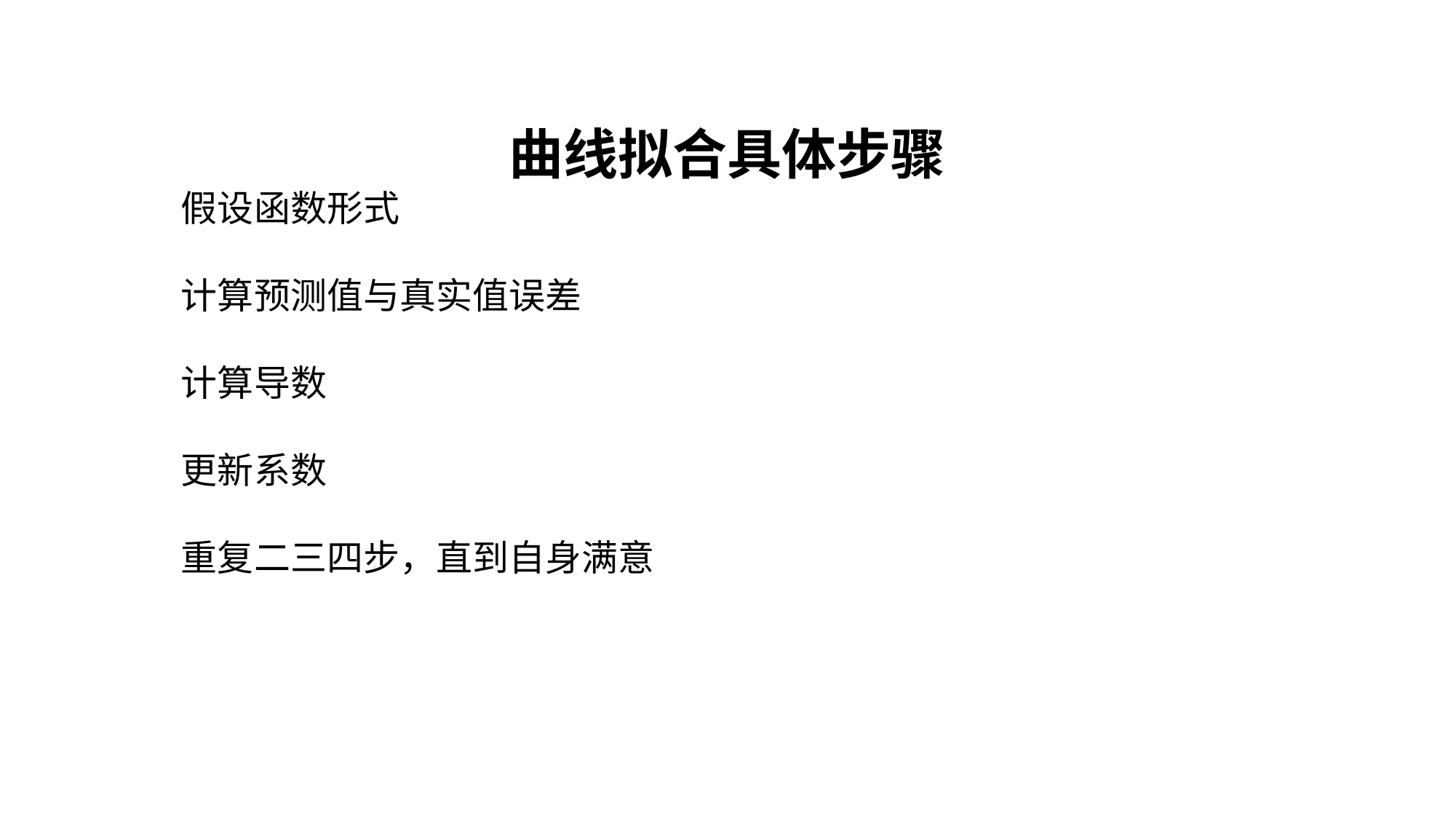

曲线拟合具体步骤
假设函数形式

计算预测值与真实值误差

计算导数

更新系数

重复二三四步，直到自身满意